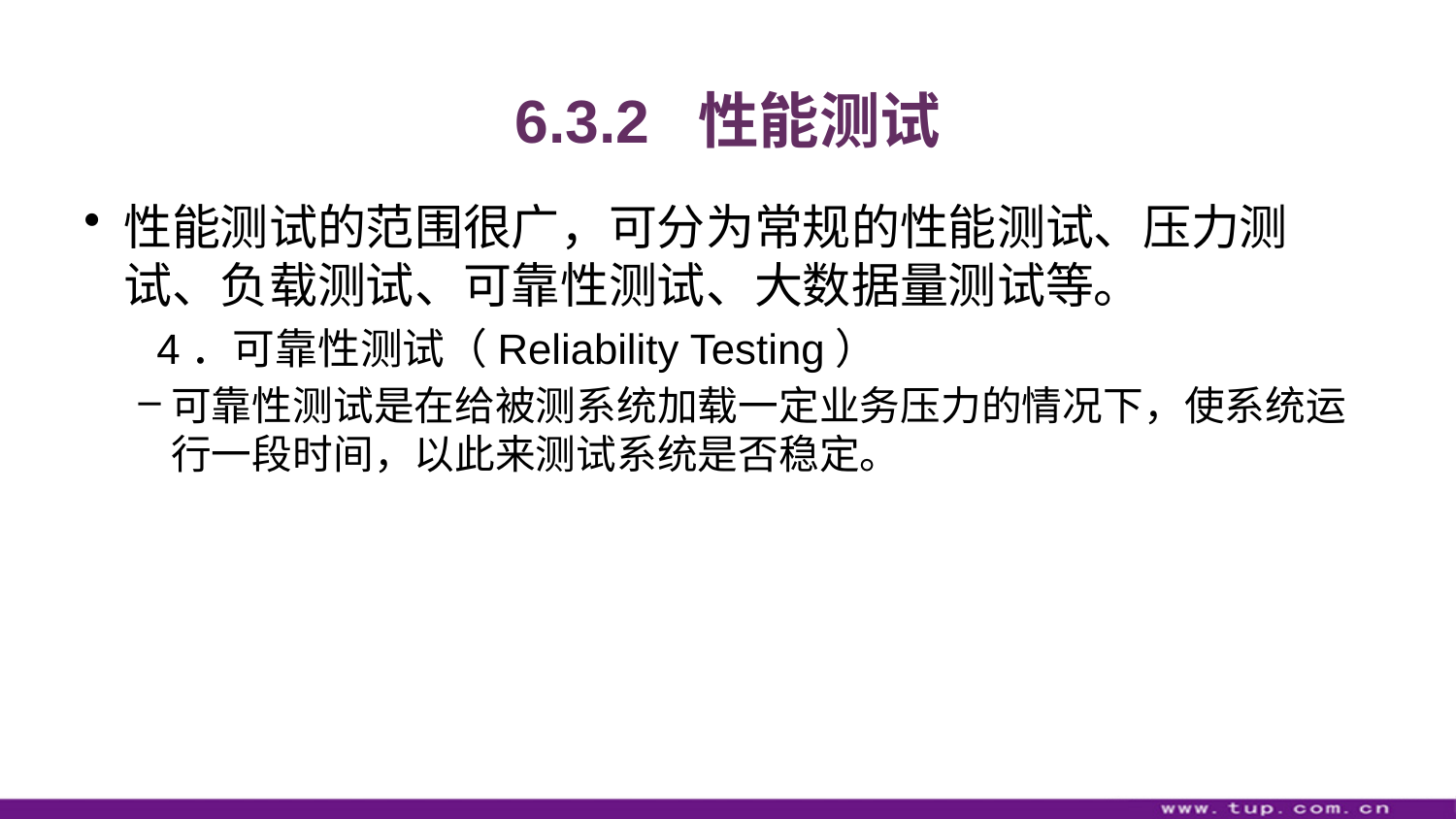

# 6.3.2  性能测试
性能测试的范围很广，可分为常规的性能测试、压力测试、负载测试、可靠性测试、大数据量测试等。
4．可靠性测试（Reliability Testing）
可靠性测试是在给被测系统加载一定业务压力的情况下，使系统运行一段时间，以此来测试系统是否稳定。